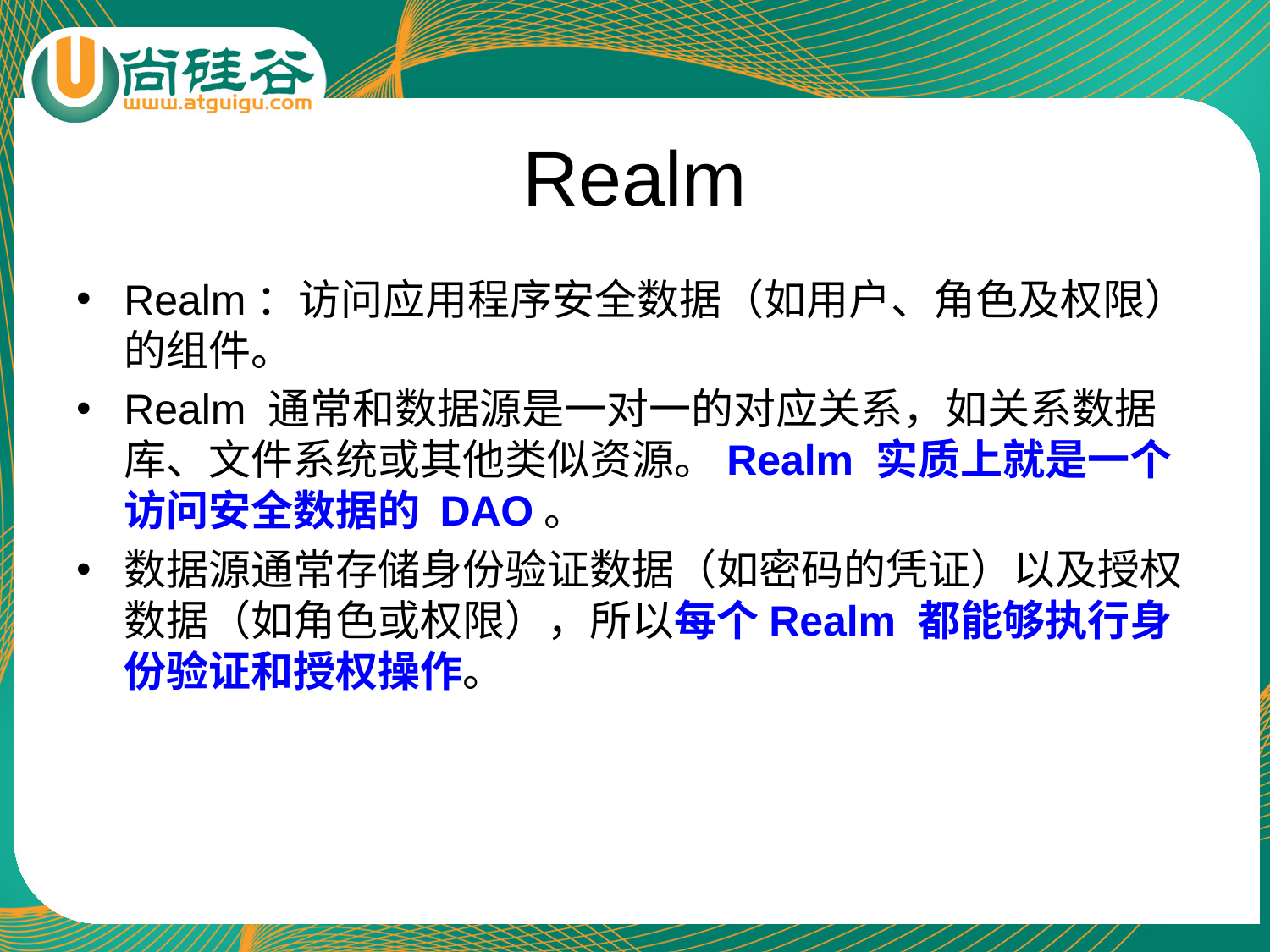

# Realm
Realm：访问应用程序安全数据（如用户、角色及权限）的组件。
Realm 通常和数据源是一对一的对应关系，如关系数据库、文件系统或其他类似资源。Realm 实质上就是一个访问安全数据的 DAO。
数据源通常存储身份验证数据（如密码的凭证）以及授权数据（如角色或权限），所以每个Realm 都能够执行身份验证和授权操作。